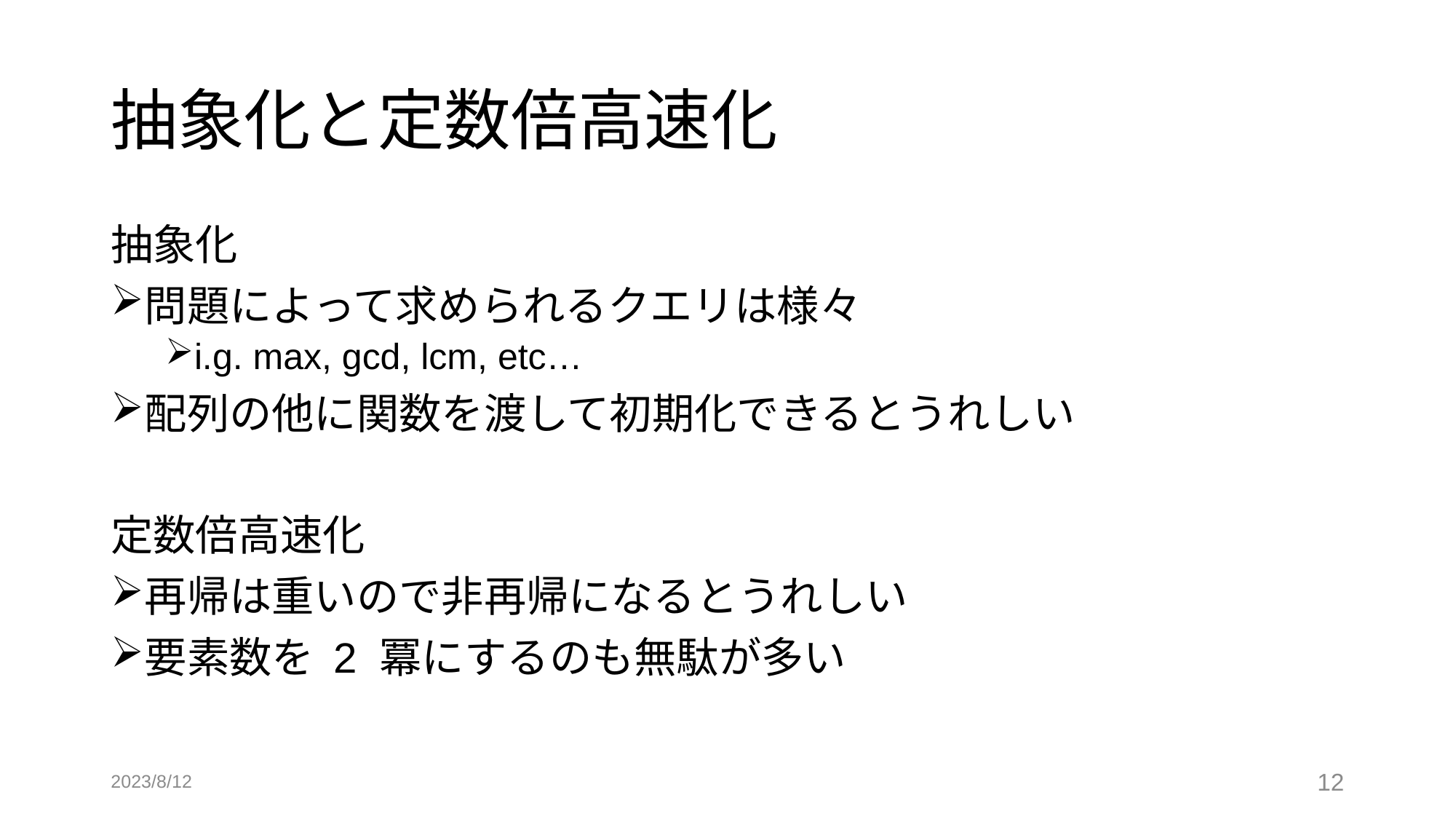

# 抽象化と定数倍高速化
抽象化
問題によって求められるクエリは様々
i.g. max, gcd, lcm, etc…
配列の他に関数を渡して初期化できるとうれしい

定数倍高速化
再帰は重いので非再帰になるとうれしい
要素数を 2 冪にするのも無駄が多い
2023/8/12
12